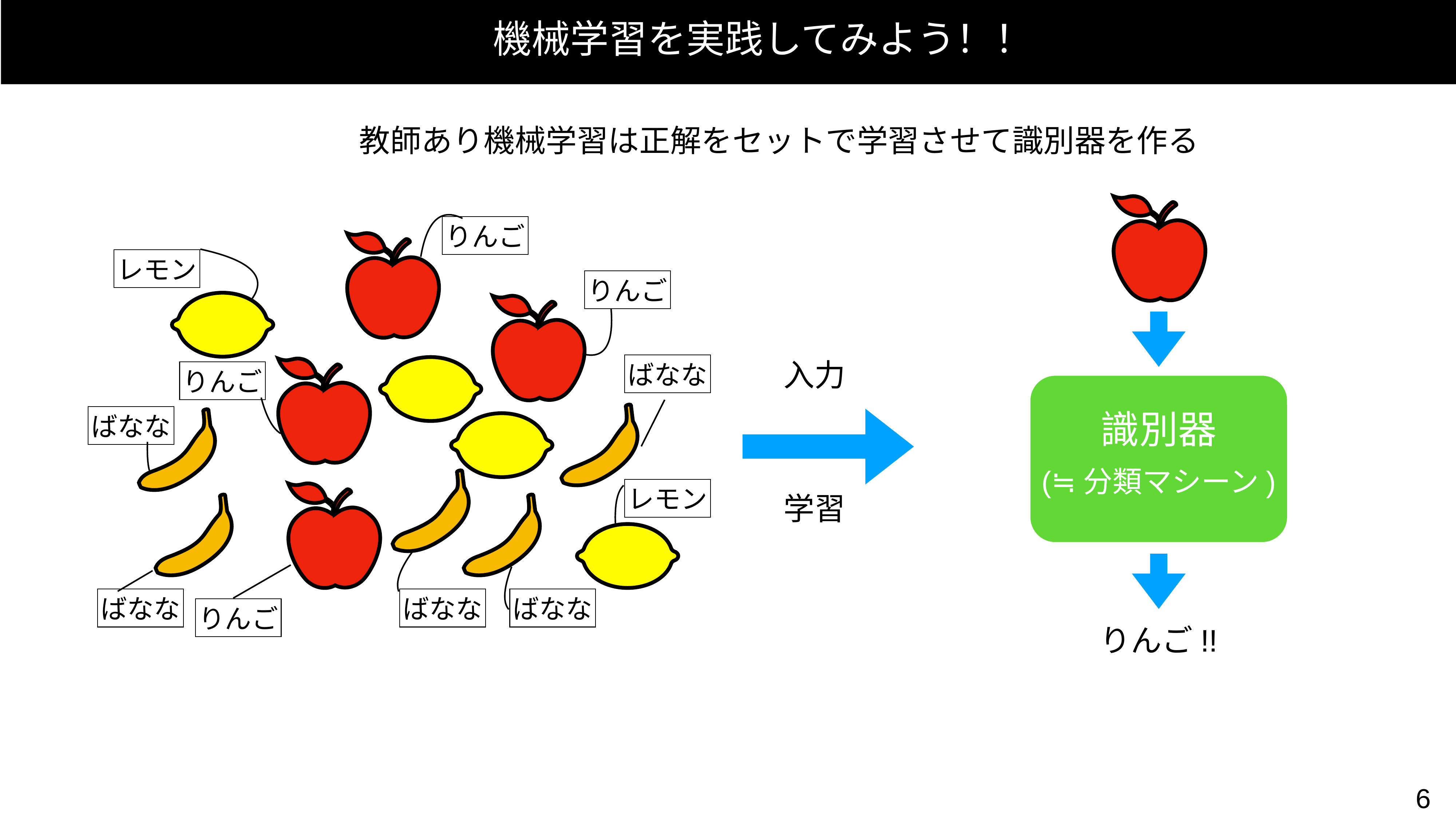

機械学習を実践してみよう！！
教師あり機械学習は正解をセットで学習させて識別器を作る

りんご

レモン
りんご

入力

ばなな

りんご

識別器

ばなな

(≒分類マシーン)

レモン

学習

ばなな
ばなな
ばなな
りんご
りんご!!
6